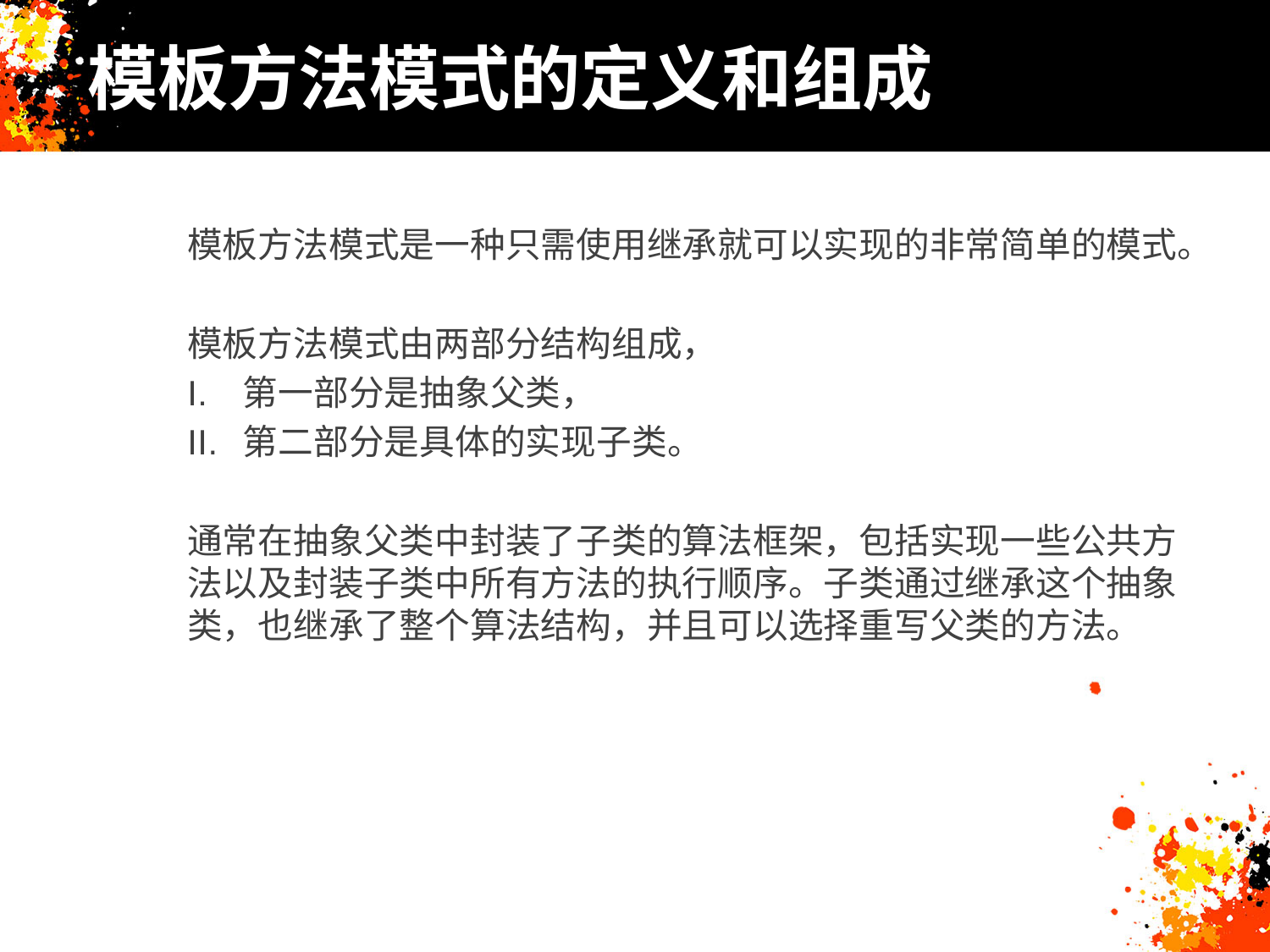

# 模板方法模式的定义和组成
模板方法模式是一种只需使用继承就可以实现的非常简单的模式。

模板方法模式由两部分结构组成，
第一部分是抽象父类，
第二部分是具体的实现子类。

通常在抽象父类中封装了子类的算法框架，包括实现一些公共方法以及封装子类中所有方法的执行顺序。子类通过继承这个抽象类，也继承了整个算法结构，并且可以选择重写父类的方法。